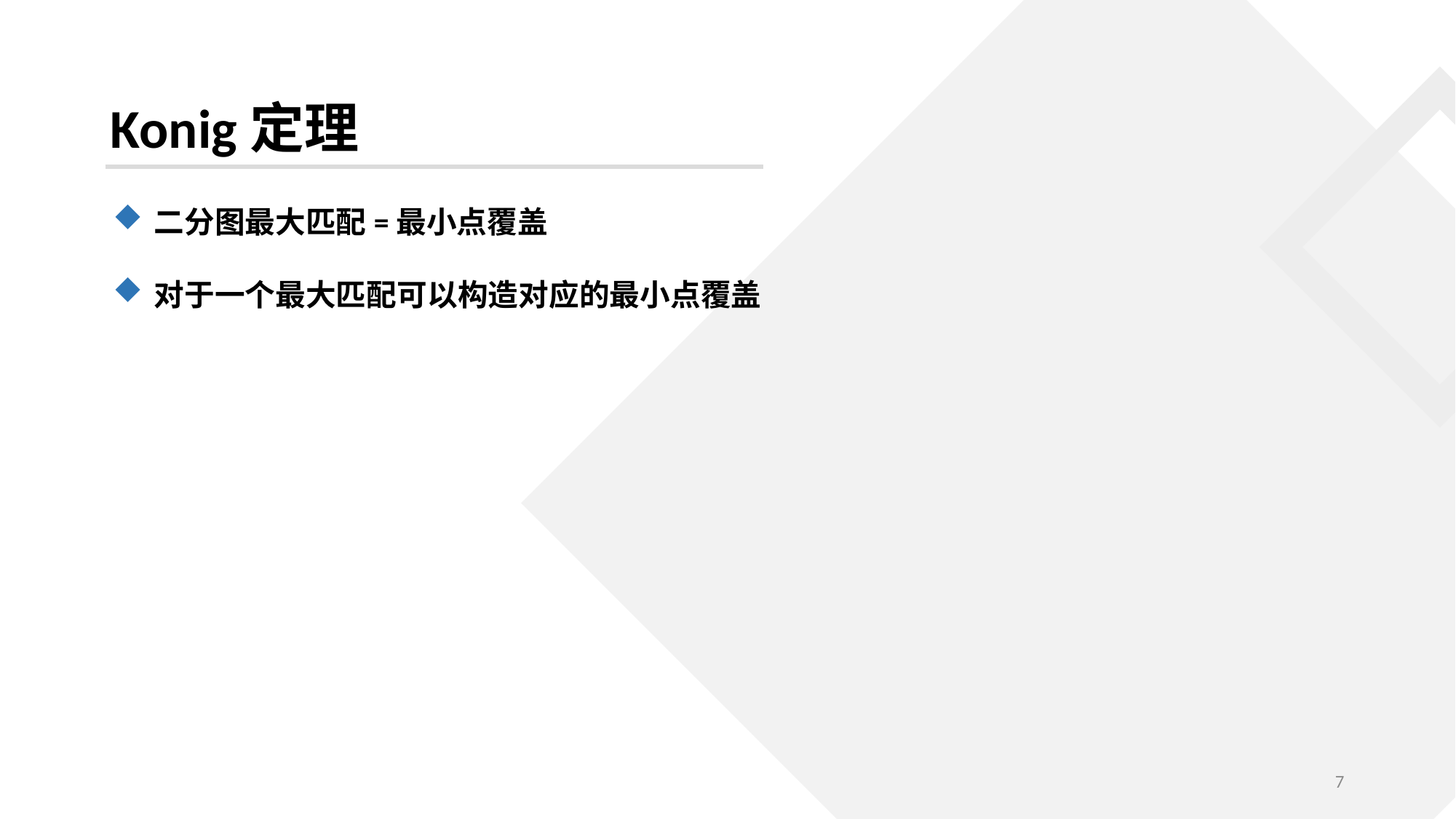

Konig定理
二分图最大匹配=最小点覆盖

对于一个最大匹配可以构造对应的最小点覆盖
7